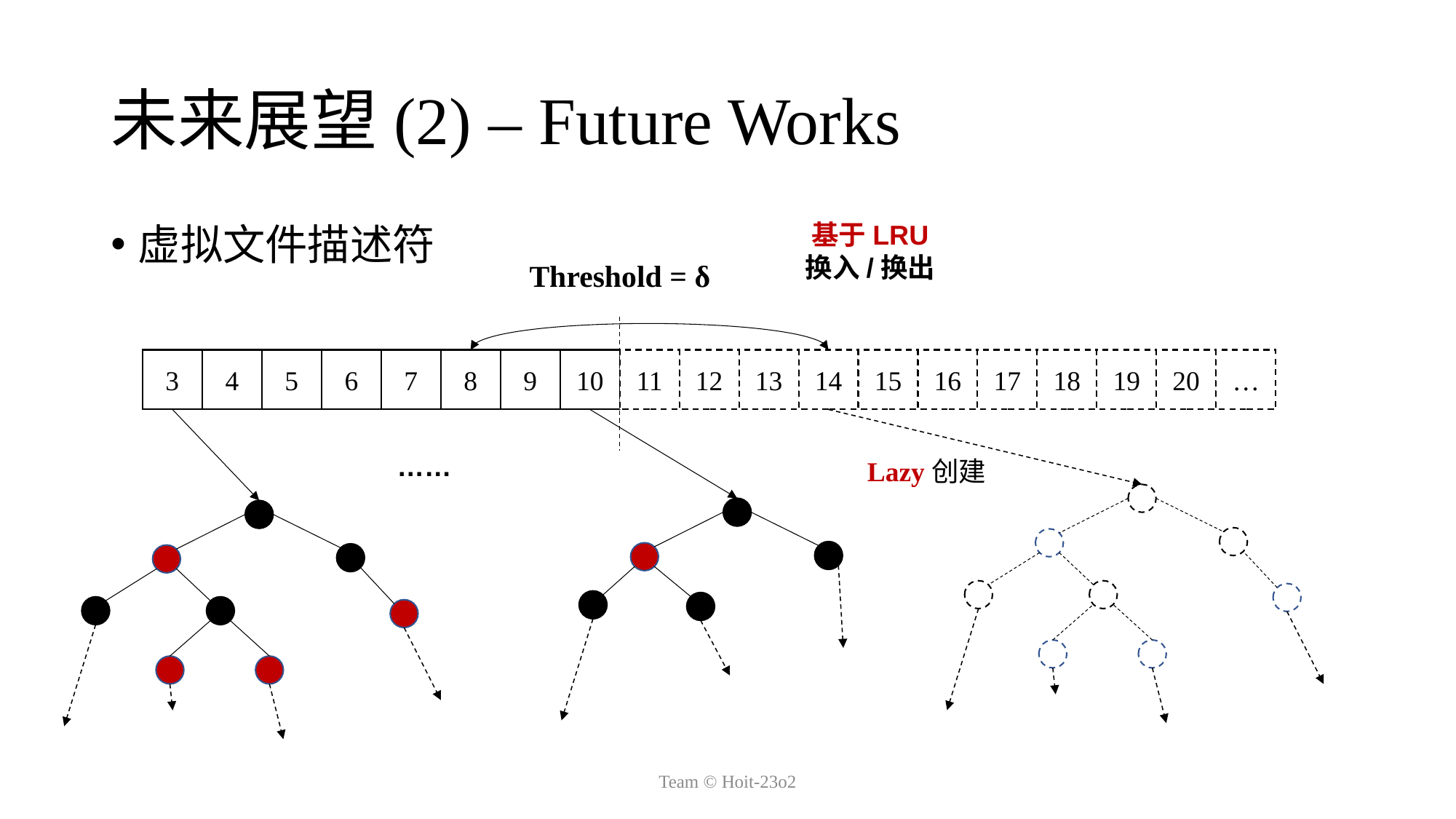

# 未来展望(2) – Future Works
基于LRU
换入/换出
虚拟文件描述符

Threshold = δ
9
10
17
18
19
20
…
3
4
5
6
7
8
11
12
13
14
15
16

Lazy创建

……
Team © Hoit-23o2